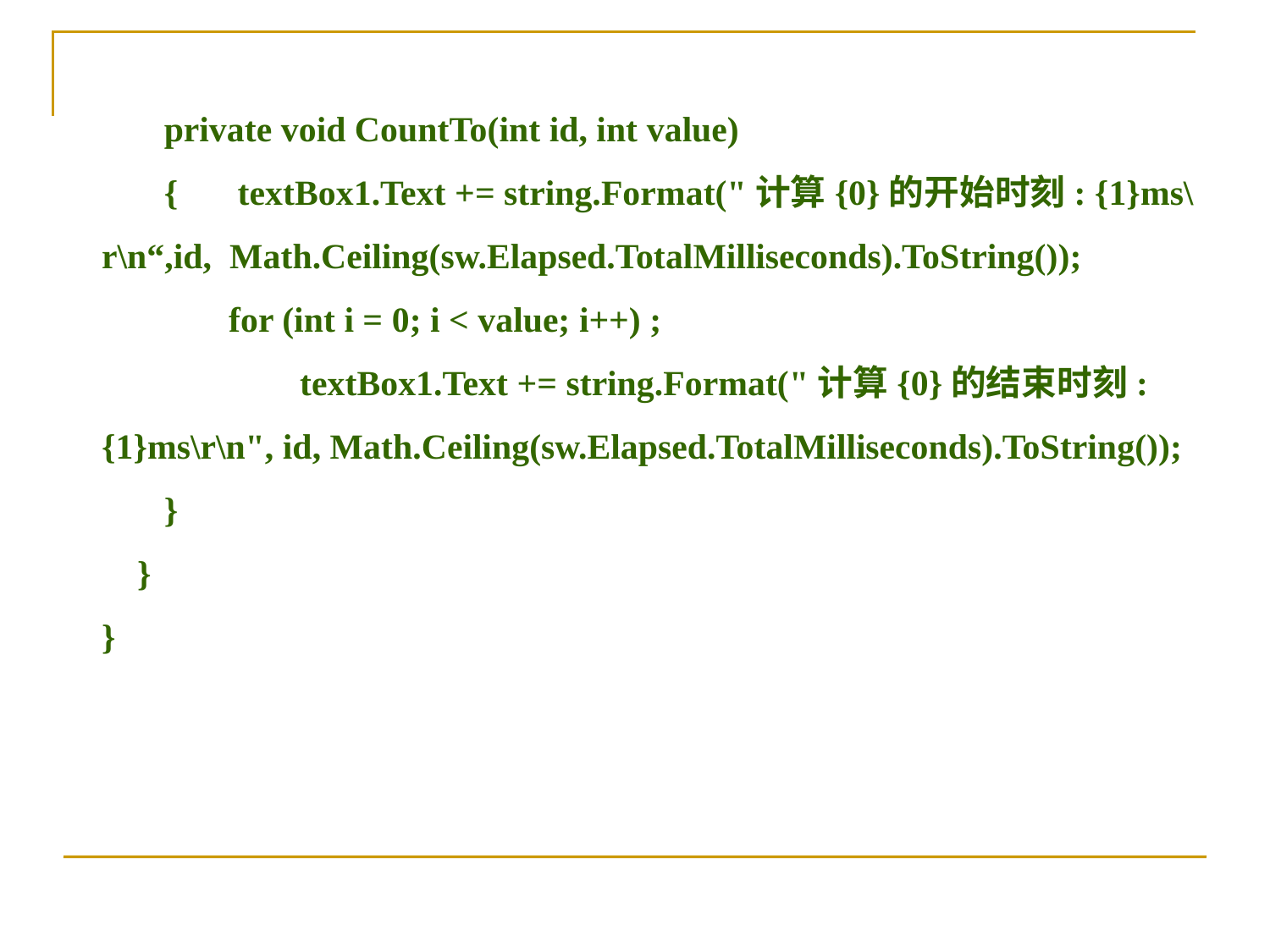

private void CountTo(int id, int value)
       {	 textBox1.Text += string.Format("计算{0}的开始时刻: {1}ms\r\n“,id,  Math.Ceiling(sw.Elapsed.TotalMilliseconds).ToString());
            	for (int i = 0; i < value; i++) ;
            	        textBox1.Text += string.Format("计算{0}的结束时刻: {1}ms\r\n", id, Math.Ceiling(sw.Elapsed.TotalMilliseconds).ToString());
       }
    }
}